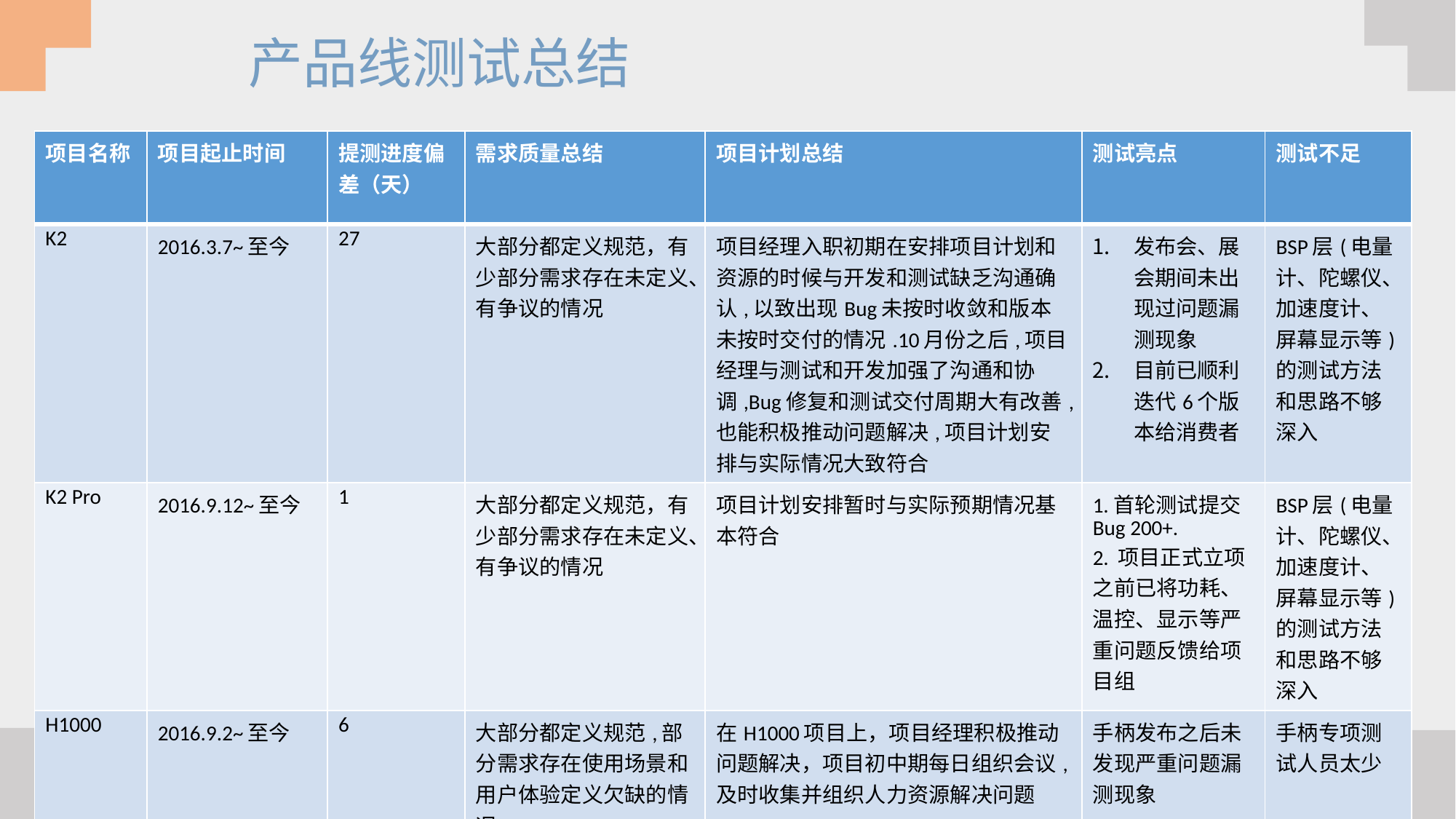

产品线测试总结
| 项目名称 | 项目起止时间 | 提测进度偏差（天） | 需求质量总结 | 项目计划总结 | 测试亮点 | 测试不足 |
| --- | --- | --- | --- | --- | --- | --- |
| K2 | 2016.3.7~至今 | 27 | 大部分都定义规范，有少部分需求存在未定义、有争议的情况 | 项目经理入职初期在安排项目计划和资源的时候与开发和测试缺乏沟通确认,以致出现Bug未按时收敛和版本未按时交付的情况.10月份之后,项目经理与测试和开发加强了沟通和协调,Bug修复和测试交付周期大有改善,也能积极推动问题解决,项目计划安排与实际情况大致符合 | 发布会、展会期间未出现过问题漏测现象 目前已顺利迭代6个版本给消费者 | BSP层(电量计、陀螺仪、加速度计、屏幕显示等)的测试方法和思路不够深入 |
| K2 Pro | 2016.9.12~至今 | 1 | 大部分都定义规范，有少部分需求存在未定义、有争议的情况 | 项目计划安排暂时与实际预期情况基本符合 | 1.首轮测试提交Bug 200+. 2. 项目正式立项之前已将功耗、温控、显示等严重问题反馈给项目组 | BSP层(电量计、陀螺仪、加速度计、屏幕显示等)的测试方法和思路不够深入 |
| H1000 | 2016.9.2~至今 | 6 | 大部分都定义规范,部分需求存在使用场景和用户体验定义欠缺的情况 | 在H1000项目上，项目经理积极推动问题解决，项目初中期每日组织会议,及时收集并组织人力资源解决问题 | 手柄发布之后未发现严重问题漏测现象 | 手柄专项测试人员太少 |